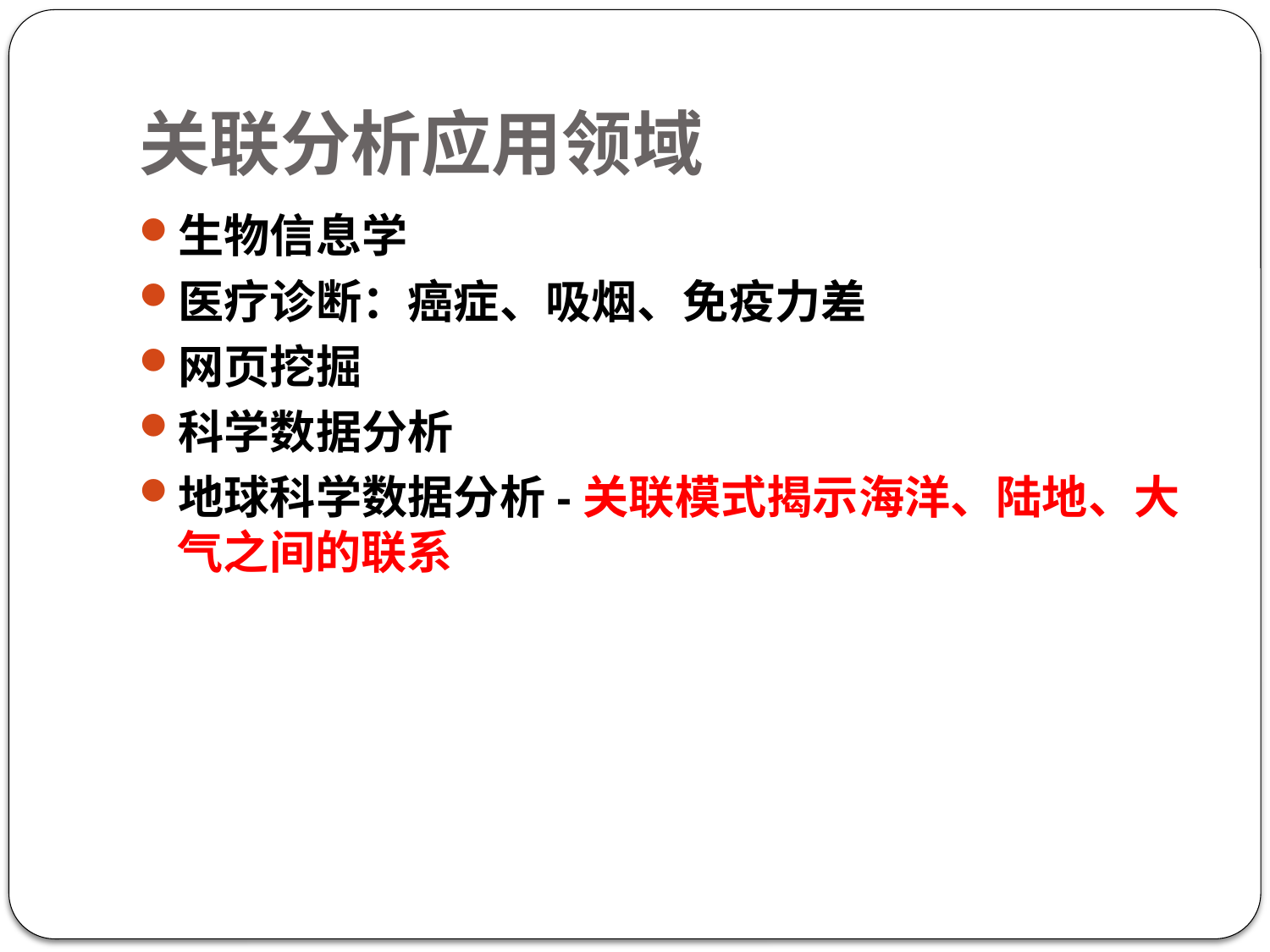

# 关联分析应用领域
生物信息学
医疗诊断：癌症、吸烟、免疫力差
网页挖掘
科学数据分析
地球科学数据分析-关联模式揭示海洋、陆地、大气之间的联系